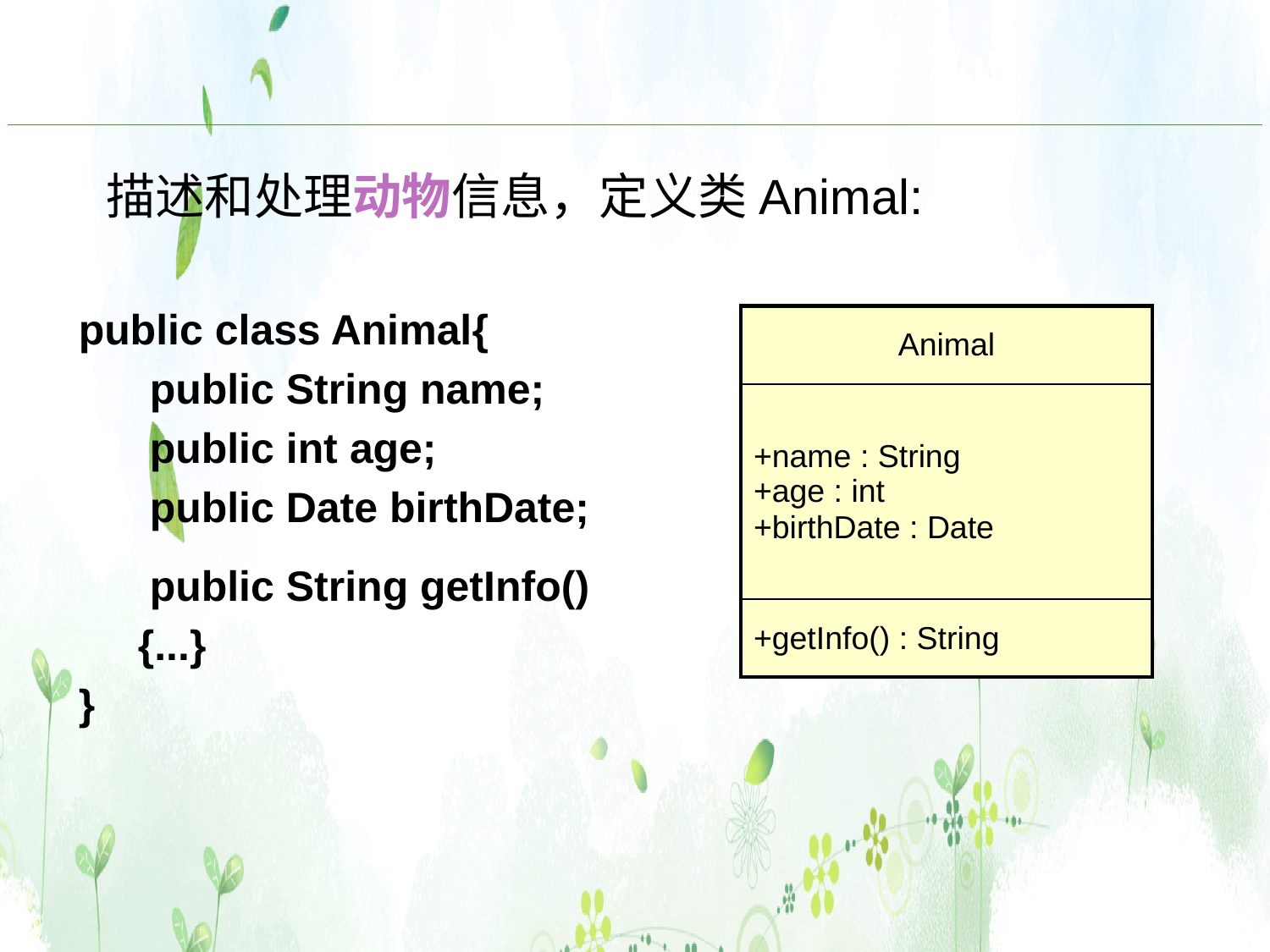

描述和处理动物信息，定义类Animal:
public class Animal{
      public String name;
      public int age;
      public Date birthDate;

      public String getInfo()
     {...}
}
| Animal |
| --- |
| +name : String +age : int +birthDate : Date |
| +getInfo() : String |